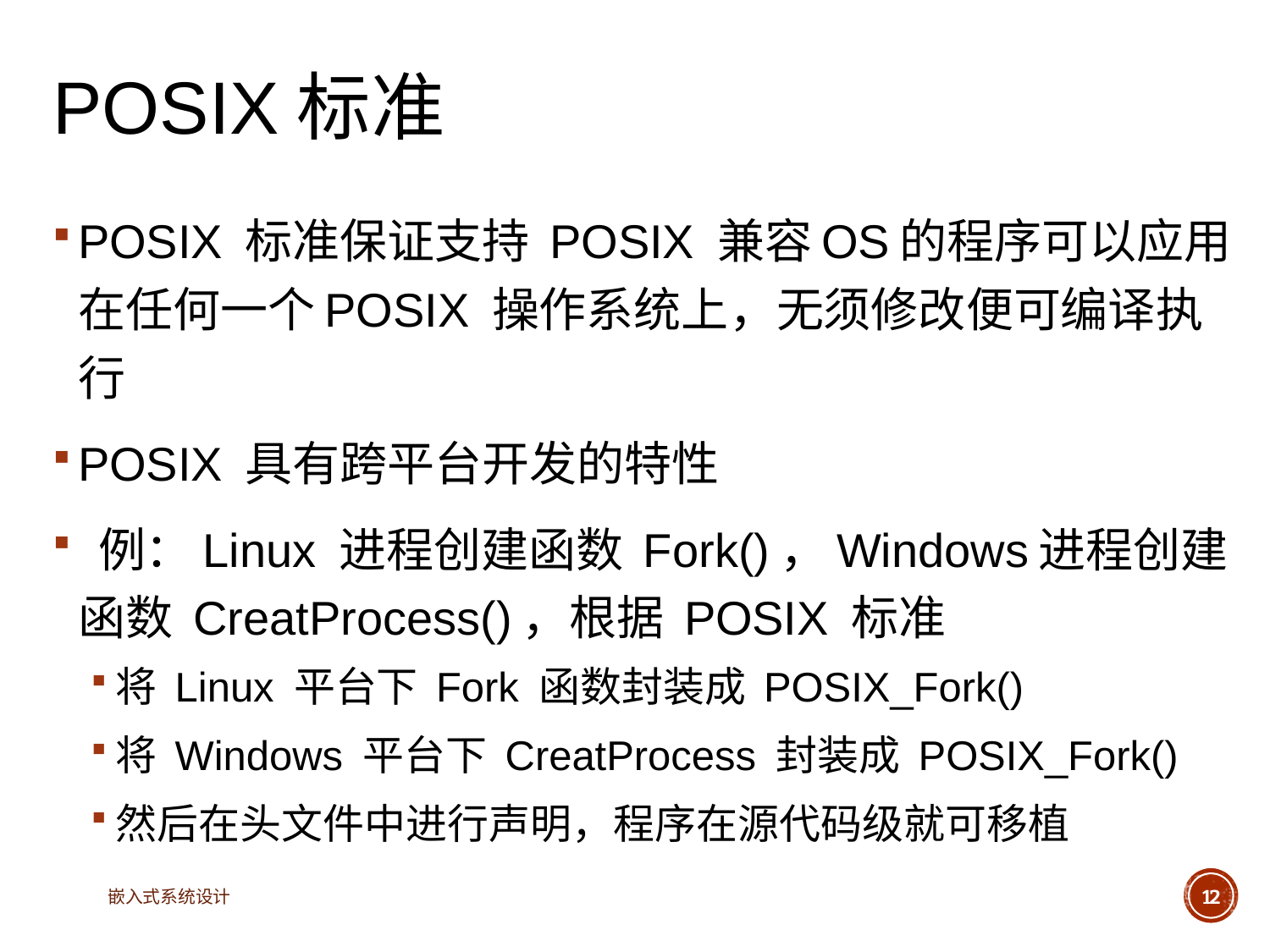

# POSIX标准
POSIX 标准保证支持 POSIX 兼容OS的程序可以应用在任何一个POSIX 操作系统上，无须修改便可编译执行
POSIX 具有跨平台开发的特性
 例：Linux 进程创建函数 Fork()，Windows进程创建函数 CreatProcess()，根据 POSIX 标准
将 Linux 平台下 Fork 函数封装成 POSIX_Fork()
将 Windows 平台下 CreatProcess 封装成 POSIX_Fork()
然后在头文件中进行声明，程序在源代码级就可移植
嵌入式系统设计
12